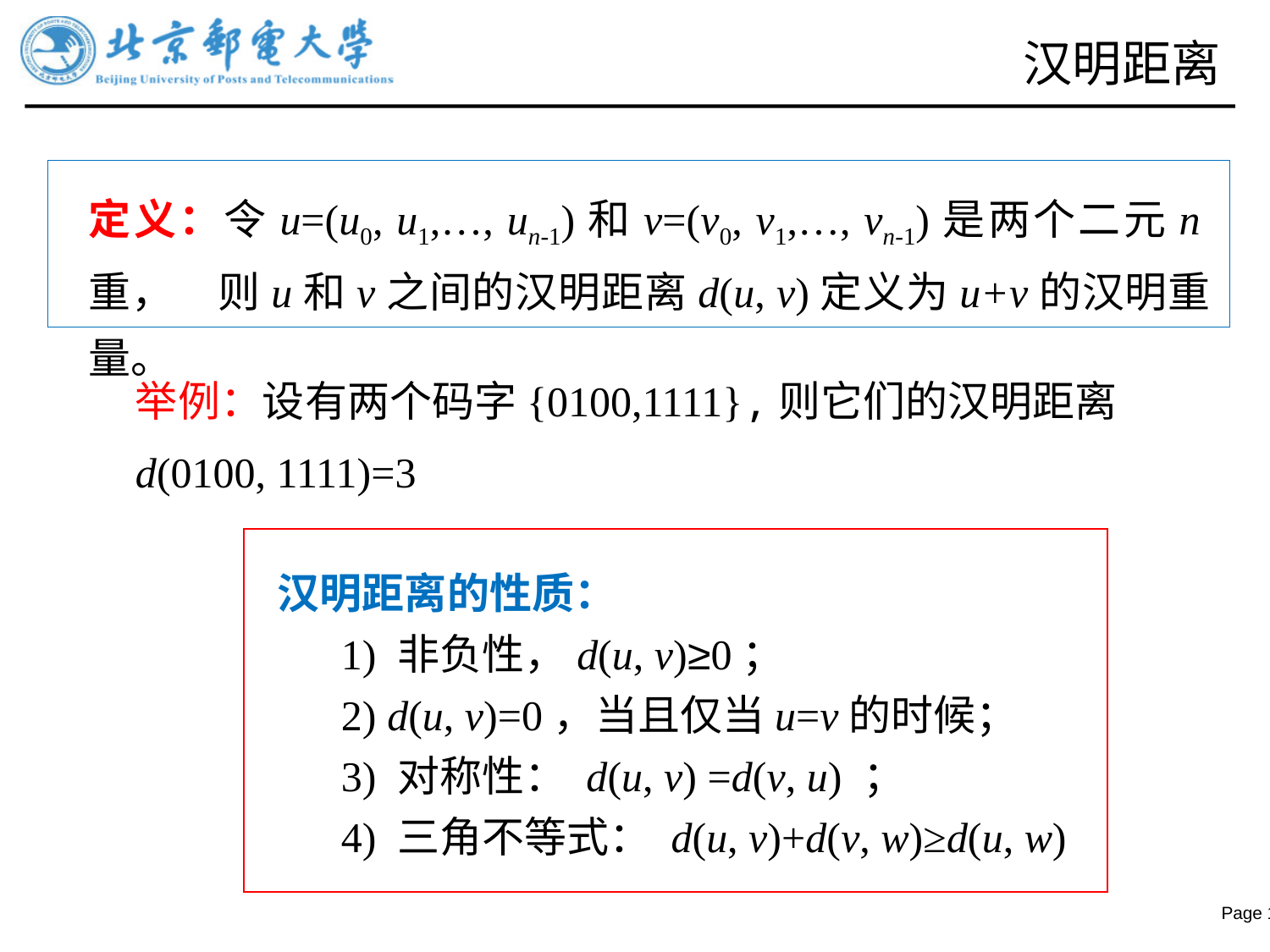

# 汉明距离

定义：令u=(u0, u1,…, un-1)和v=(v0, v1,…, vn-1)是两个二元n重，	则u和v之间的汉明距离d(u, v)定义为u+v的汉明重量。
举例：设有两个码字{0100,1111},则它们的汉明距离	d(0100, 1111)=3

汉明距离的性质：
1) 非负性，d(u, v)≥0；
2) d(u, v)=0，当且仅当u=v的时候；
3) 对称性： d(u, v) =d(v, u) ；
4) 三角不等式： d(u, v)+d(v, w)≥d(u, w)